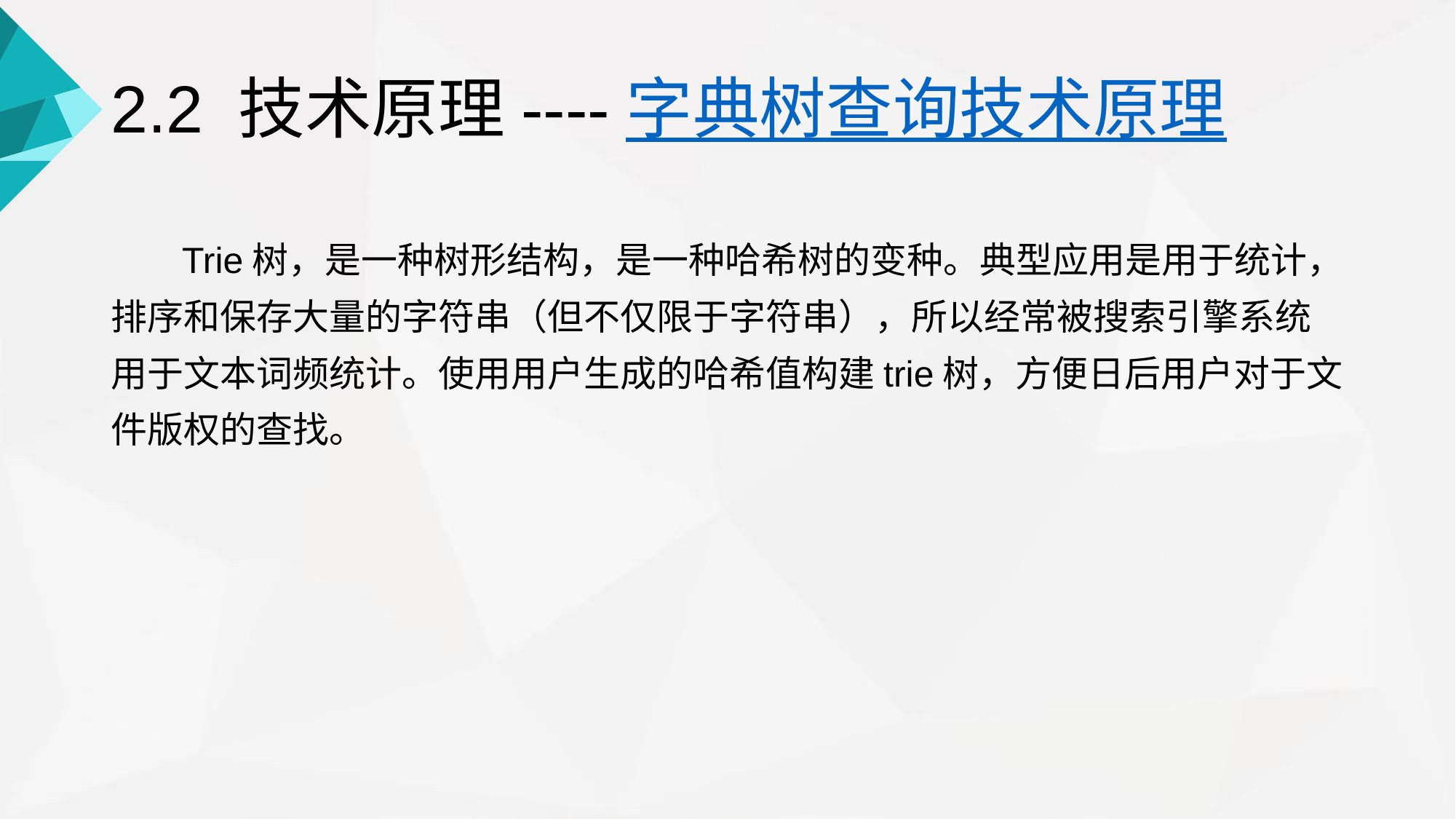

# 2.2 技术原理----字典树查询技术原理
       Trie树，是一种树形结构，是一种哈希树的变种。典型应用是用于统计，排序和保存大量的字符串（但不仅限于字符串），所以经常被搜索引擎系统用于文本词频统计。使用用户生成的哈希值构建trie树，方便日后用户对于文件版权的查找。